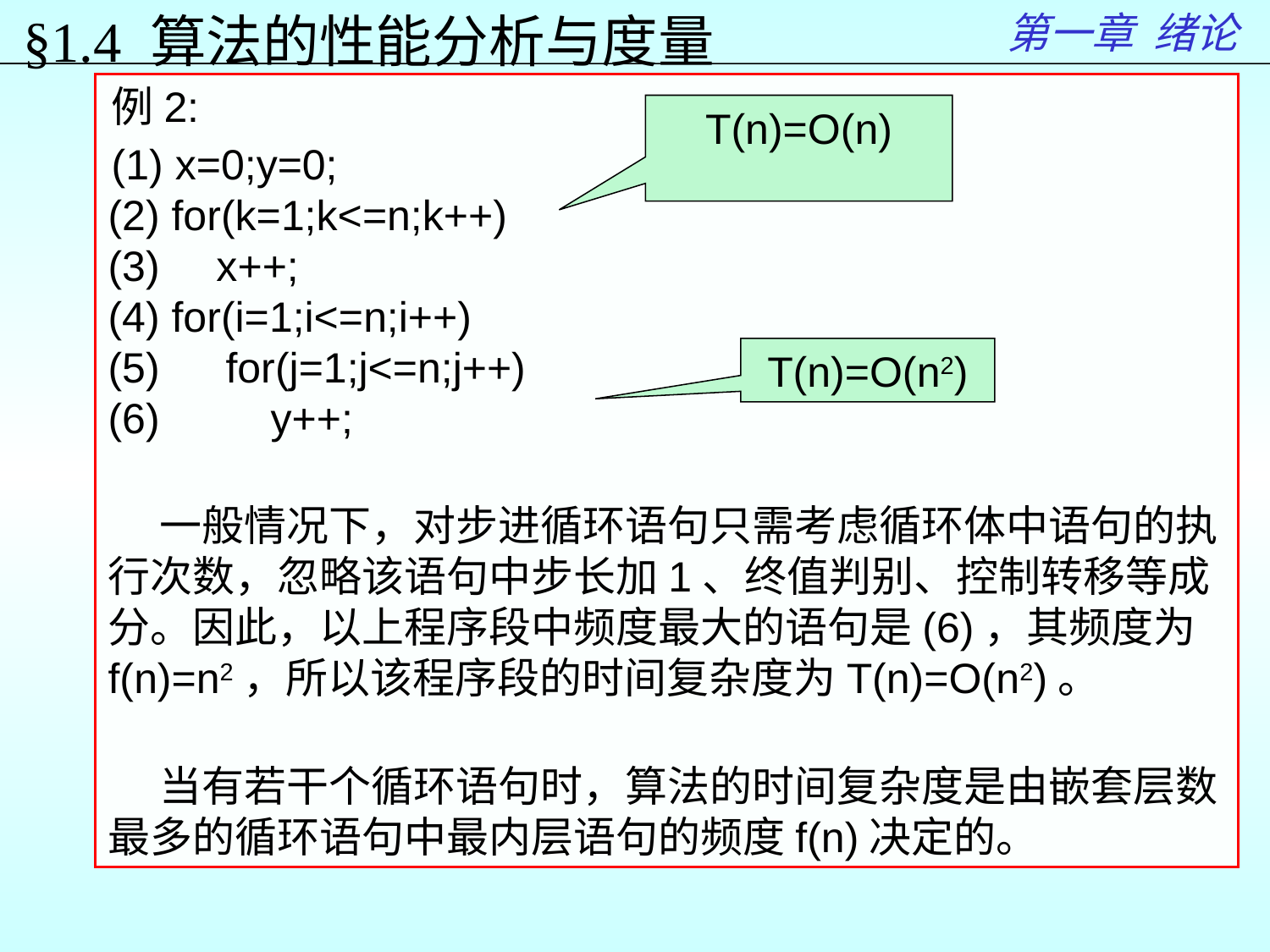

第一章  绪论

§1.4 算法的性能分析与度量
例2:
 x=0;y=0;
(2) for(k=1;k<=n;k++)
(3)     x++;
(4) for(i=1;i<=n;i++)
(5)      for(j=1;j<=n;j++)
(6)          y++;
    一般情况下，对步进循环语句只需考虑循环体中语句的执行次数，忽略该语句中步长加1、终值判别、控制转移等成分。因此，以上程序段中频度最大的语句是(6)，其频度为f(n)=n2，所以该程序段的时间复杂度为T(n)=O(n2)。
    当有若干个循环语句时，算法的时间复杂度是由嵌套层数最多的循环语句中最内层语句的频度f(n)决定的。
T(n)=O(n)
T(n)=O(n2)